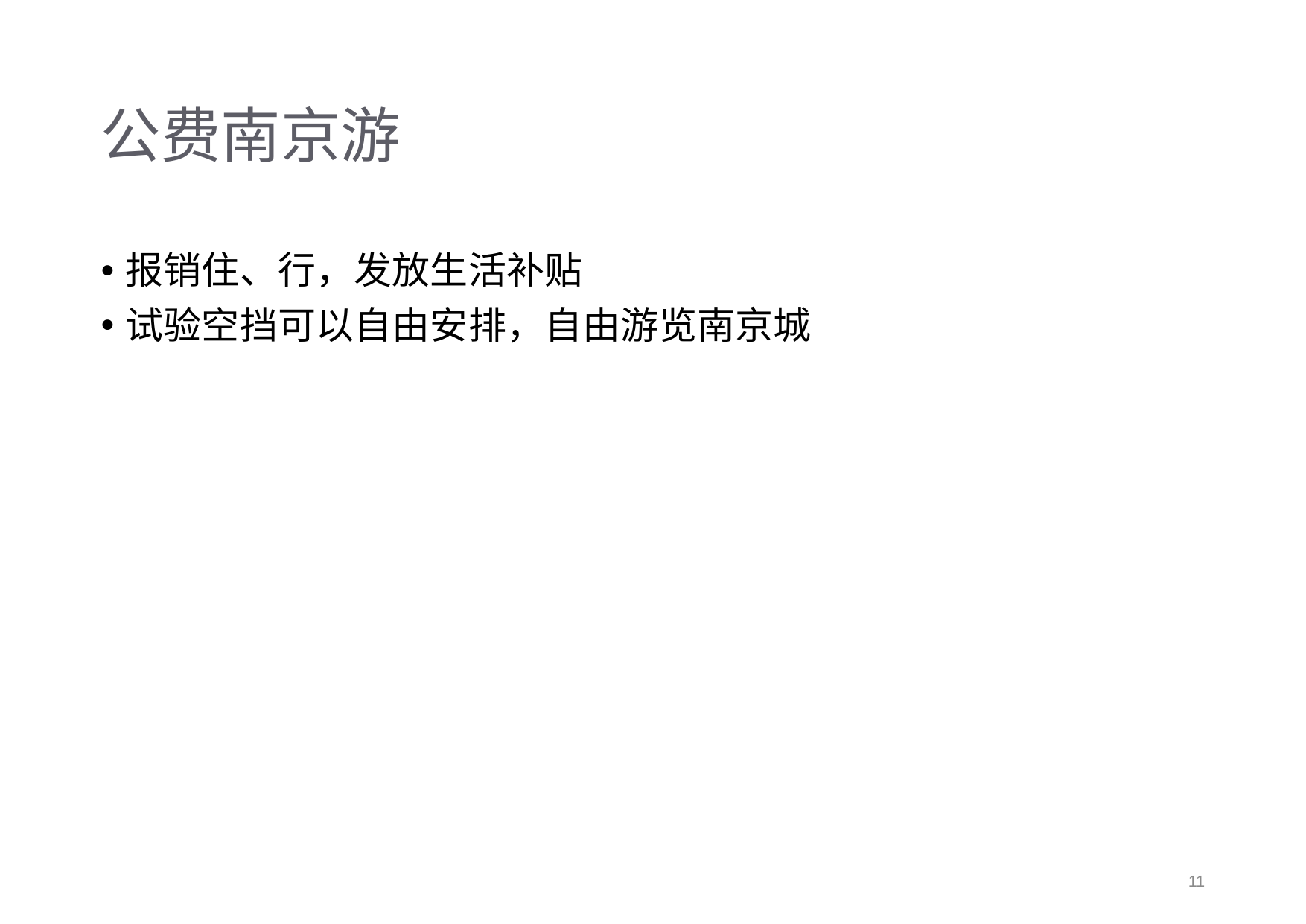

# 公费南京游
报销住、行，发放生活补贴
试验空挡可以自由安排，自由游览南京城

11